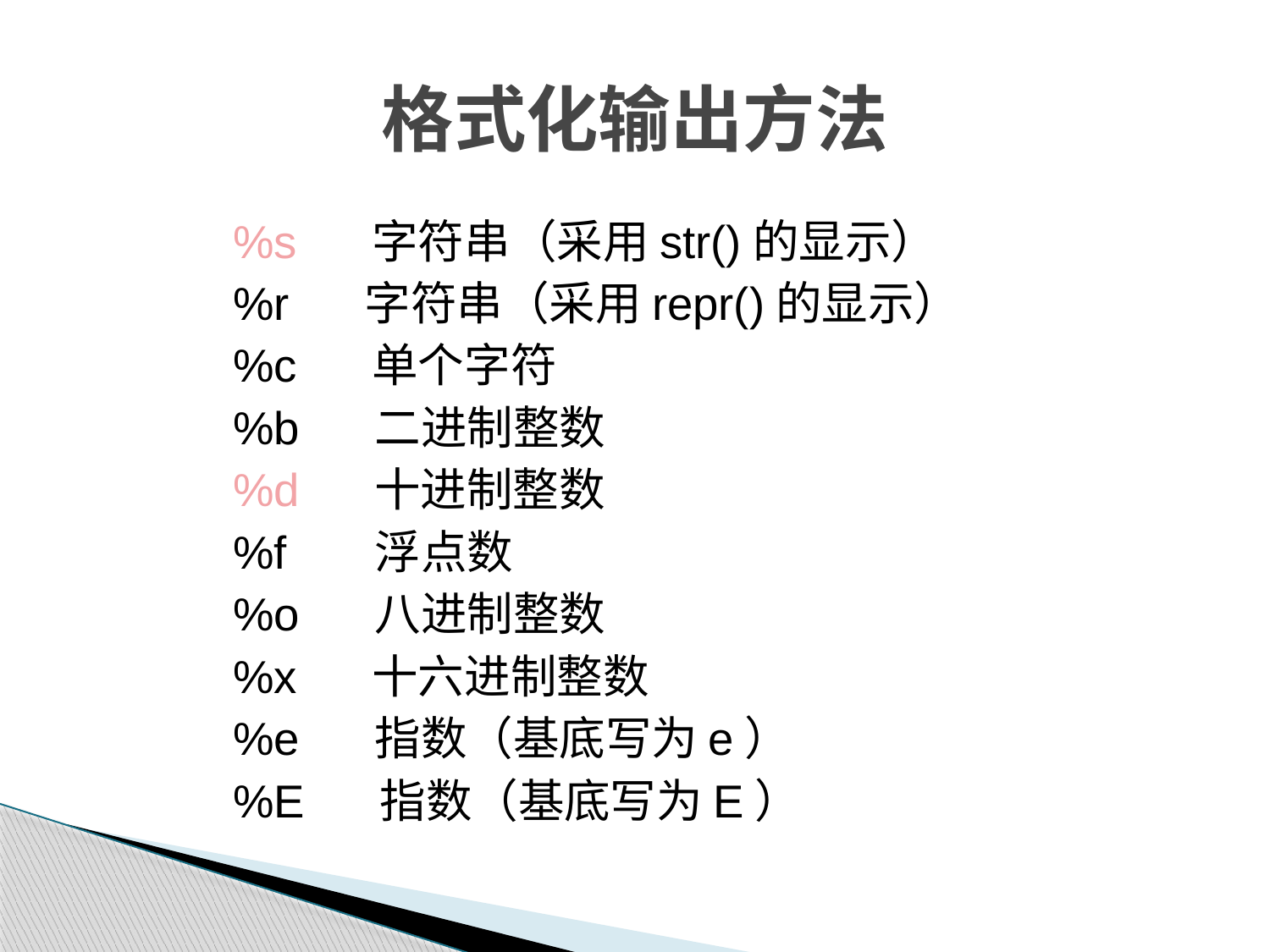

# 格式化输出方法
           %s     字符串（采用str()的显示）
           %r     字符串（采用repr()的显示）
           %c     单个字符
           %b     二进制整数
           %d     十进制整数
           %f      浮点数
           %o     八进制整数
           %x     十六进制整数
           %e     指数（基底写为e）
           %E     指数（基底写为E）